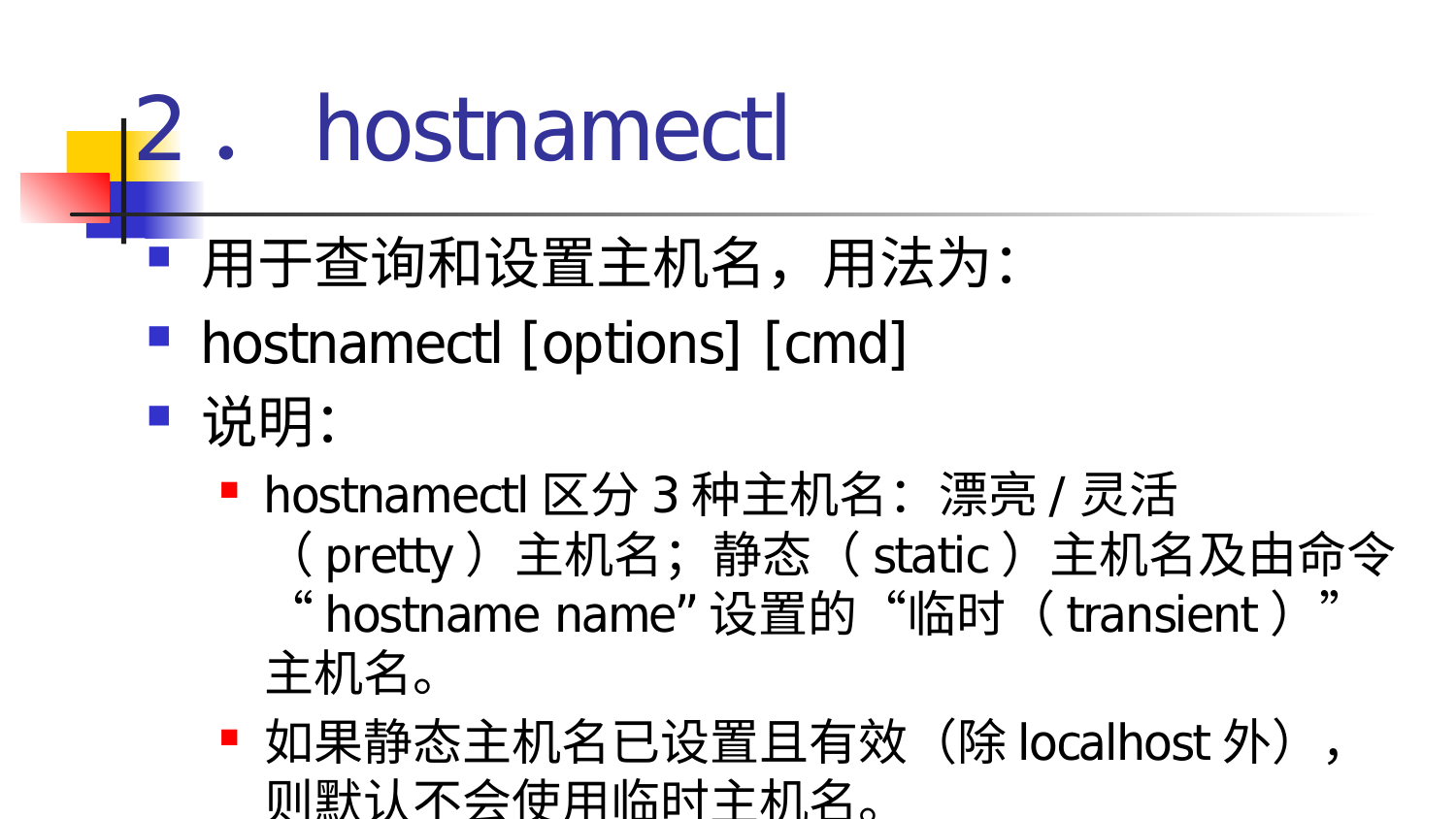

# 2．hostnamectl
用于查询和设置主机名，用法为：
hostnamectl [options] [cmd]
说明：
hostnamectl区分3种主机名：漂亮/灵活（pretty）主机名；静态（static）主机名及由命令“hostname name”设置的“临时（transient）”主机名。
如果静态主机名已设置且有效（除localhost外），则默认不会使用临时主机名。